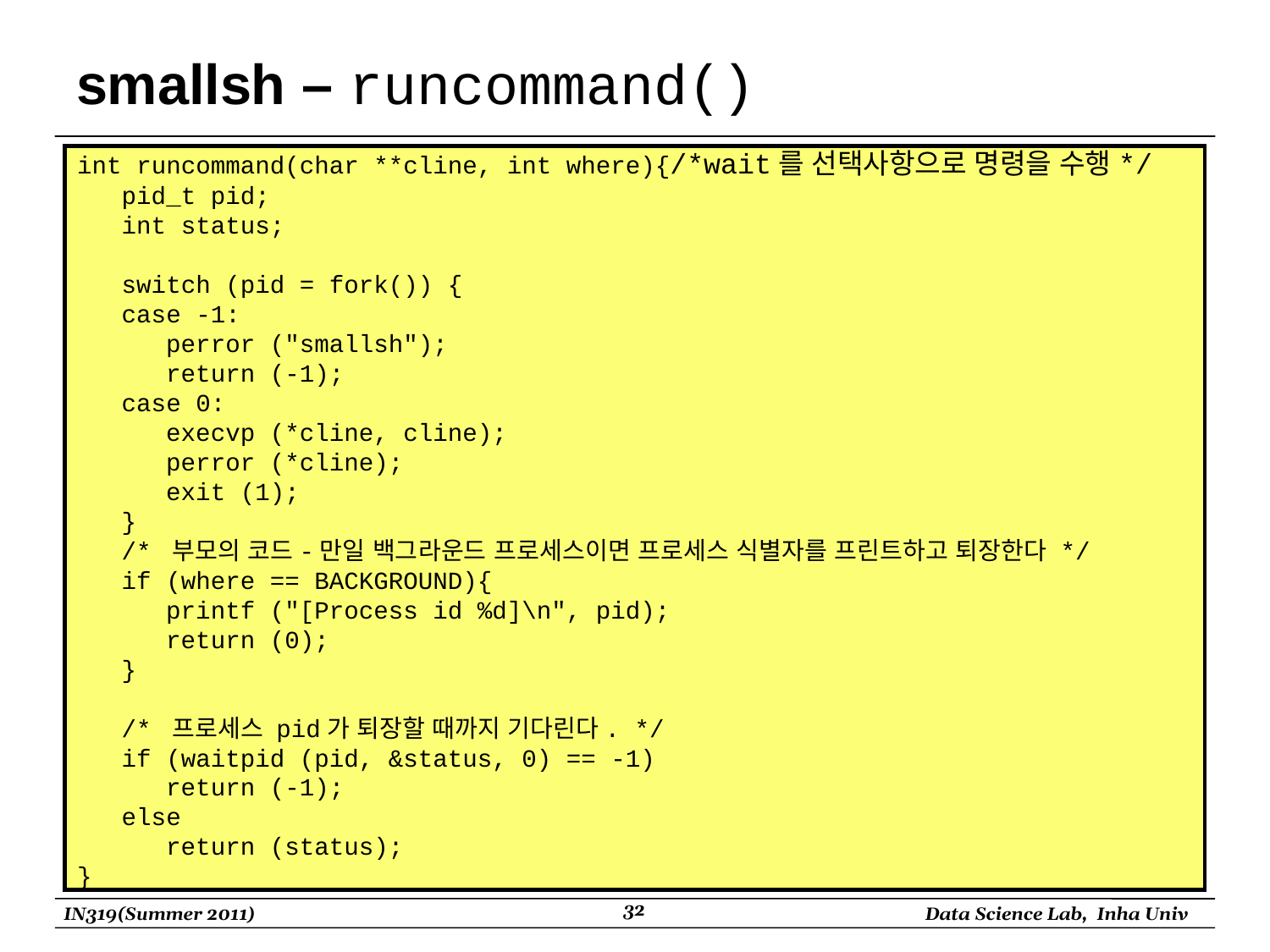

# smallsh – runcommand()

int runcommand(char **cline, int where){/*wait를 선택사항으로 명령을 수행*/
   pid_t pid;
   int status;

   switch (pid = fork()) {
   case -1:
      perror ("smallsh");
      return (-1);
   case 0:
      execvp (*cline, cline);
      perror (*cline);
      exit (1);
   }
   /* 부모의 코드-만일 백그라운드 프로세스이면 프로세스 식별자를 프린트하고 퇴장한다 */
   if (where == BACKGROUND){
      printf ("[Process id %d]\n", pid);
      return (0);
   }

   /* 프로세스 pid가 퇴장할 때까지 기다린다. */
   if (waitpid (pid, &status, 0) == -1)
      return (-1);
   else
      return (status);
}
32